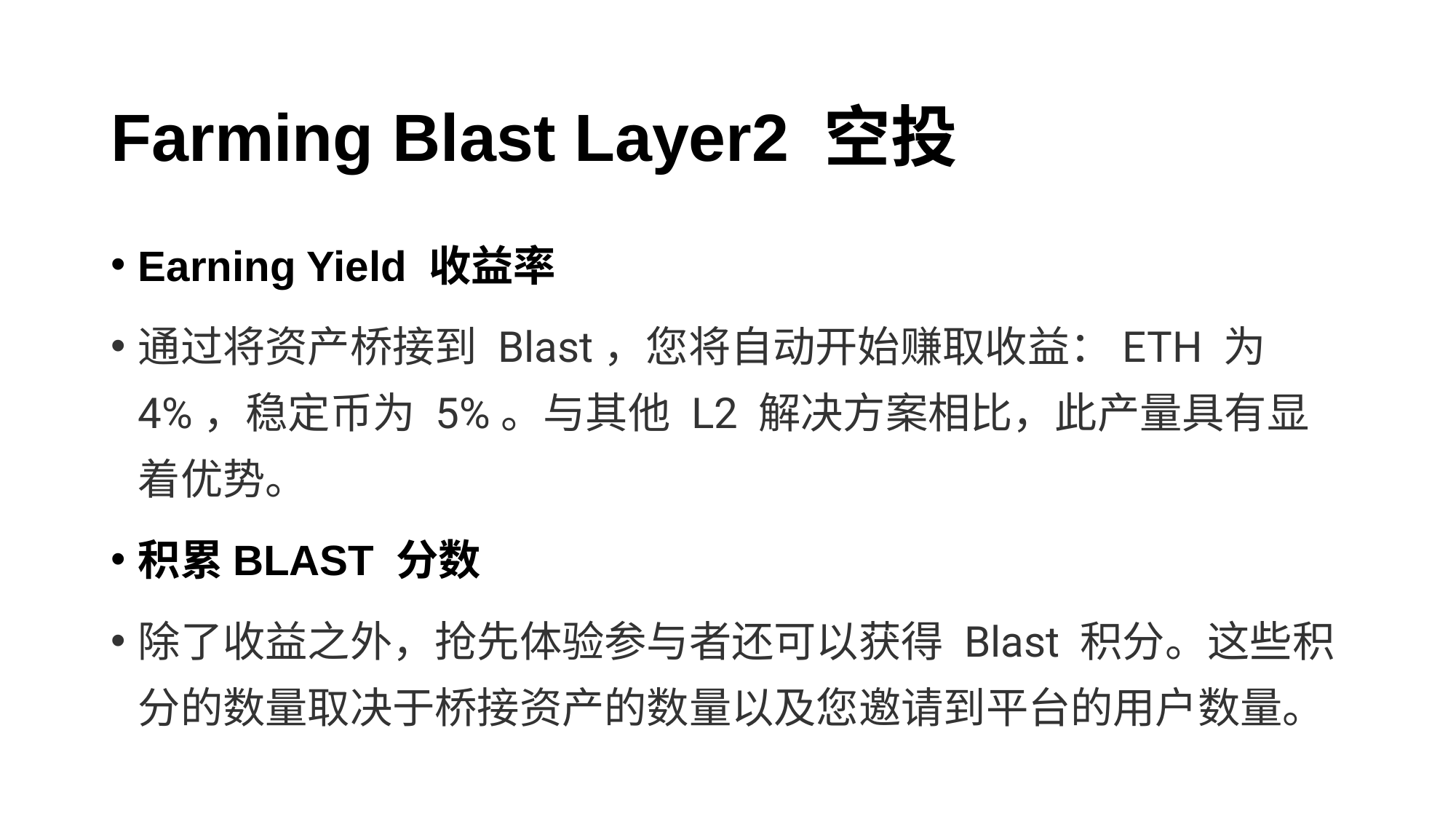

# Farming Blast Layer2 空投
Earning Yield 收益率
通过将资产桥接到 Blast，您将自动开始赚取收益：ETH 为 4%，稳定币为 5%。与其他 L2 解决方案相比，此产量具有显着优势。
积累BLAST 分数
除了收益之外，抢先体验参与者还可以获得 Blast 积分。这些积分的数量取决于桥接资产的数量以及您邀请到平台的用户数量。